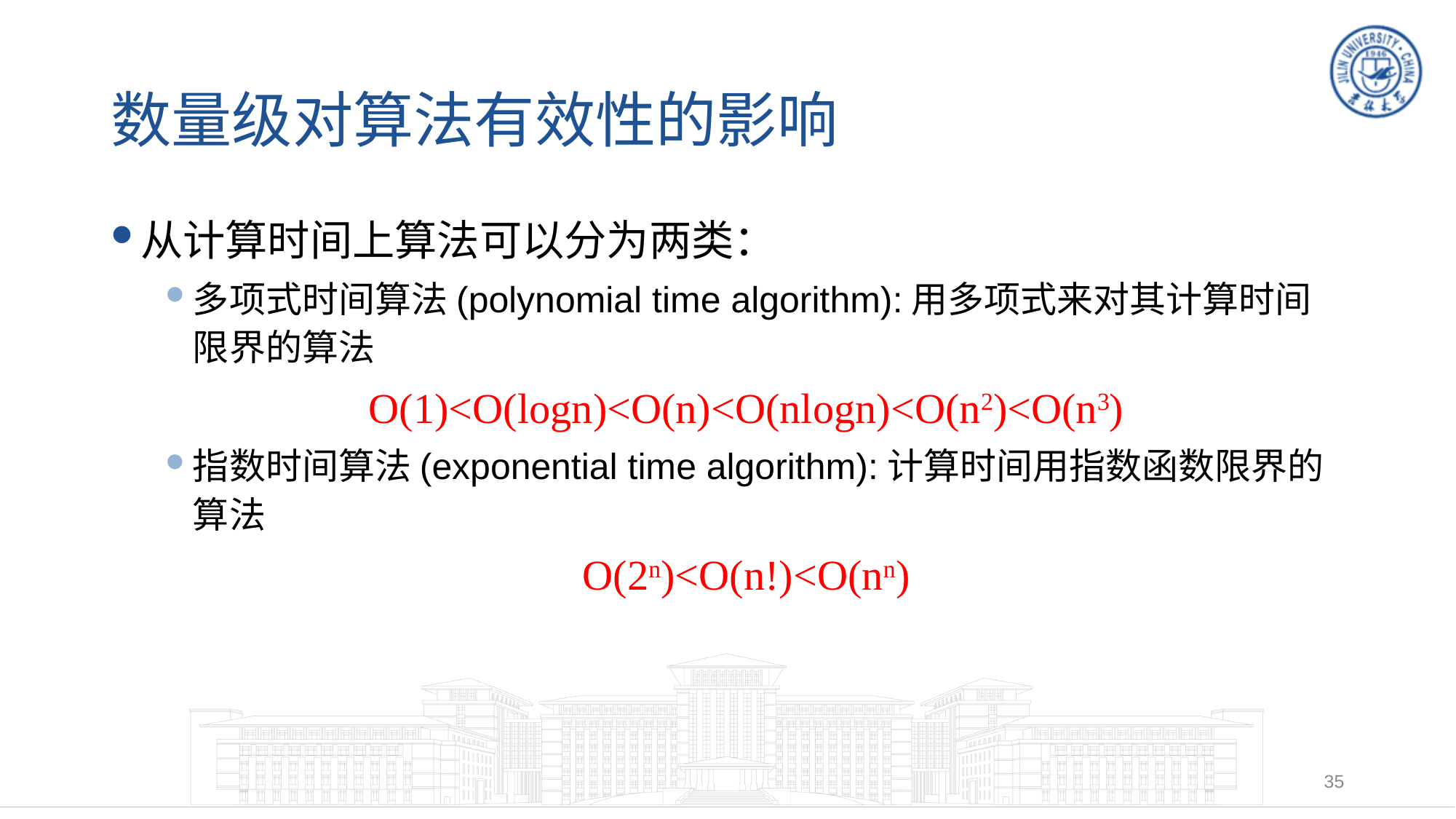

# 数量级对算法有效性的影响
从计算时间上算法可以分为两类：
多项式时间算法(polynomial time algorithm):用多项式来对其计算时间限界的算法
O(1)<O(logn)<O(n)<O(nlogn)<O(n2)<O(n3)
指数时间算法(exponential time algorithm):计算时间用指数函数限界的算法
O(2n)<O(n!)<O(nn)

35